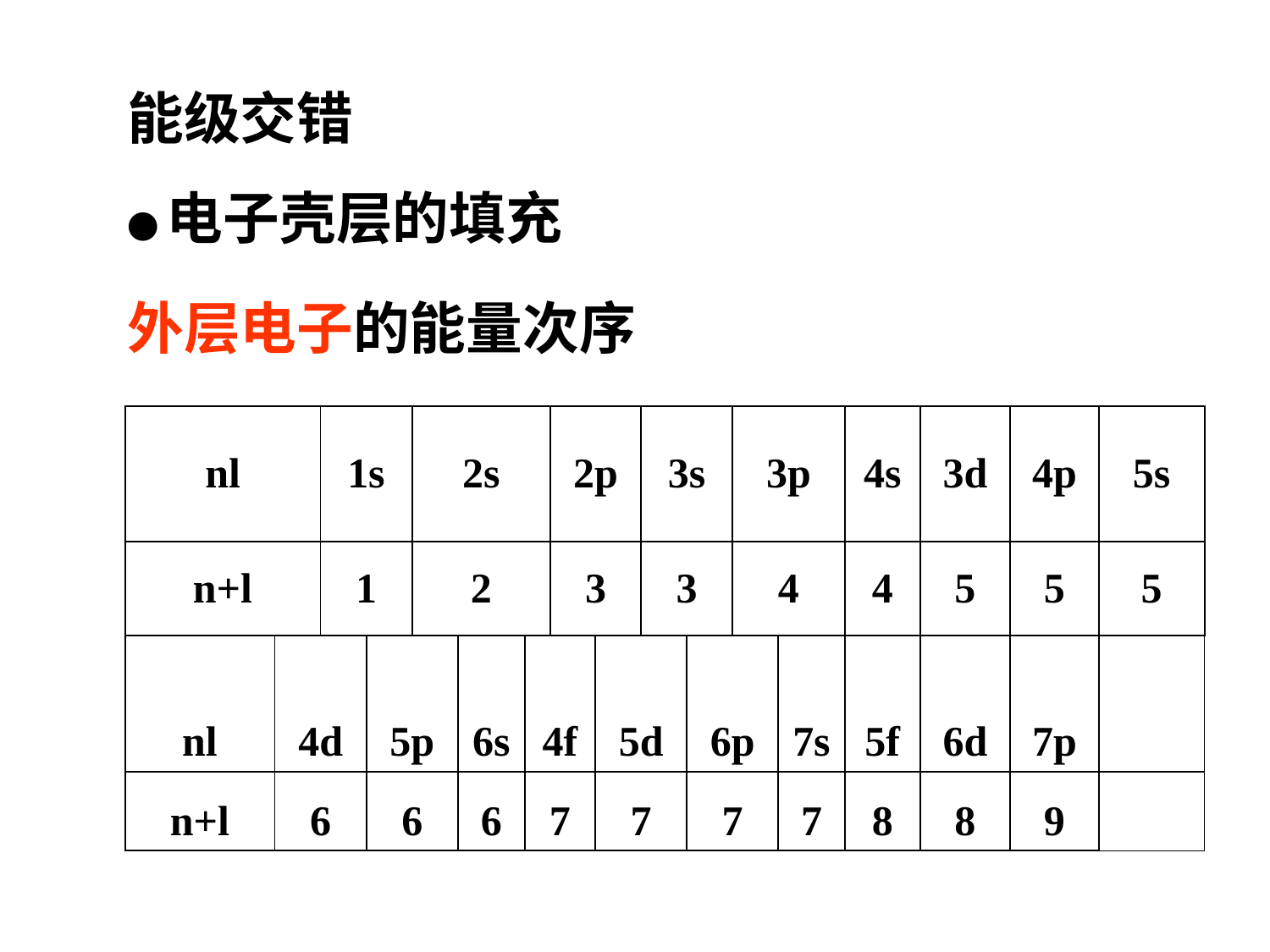

能级交错
●电子壳层的填充
外层电子的能量次序
| nl |  | 1s |  | 2s |  |  | 2p |  | 3s |  | 3p |  | 4s | 3d | 4p | 5s |
| --- | --- | --- | --- | --- | --- | --- | --- | --- | --- | --- | --- | --- | --- | --- | --- | --- |
| n+l |  | 1 |  | 2 |  |  | 3 |  | 3 |  | 4 |  | 4 | 5 | 5 | 5 |
| nl | 4d |  | 5p |  | 6s | 4f |  | 5d |  | 6p |  | 7s | 5f | 6d | 7p |  |
| n+l | 6 |  | 6 |  | 6 | 7 |  | 7 |  | 7 |  | 7 | 8 | 8 | 9 |  |